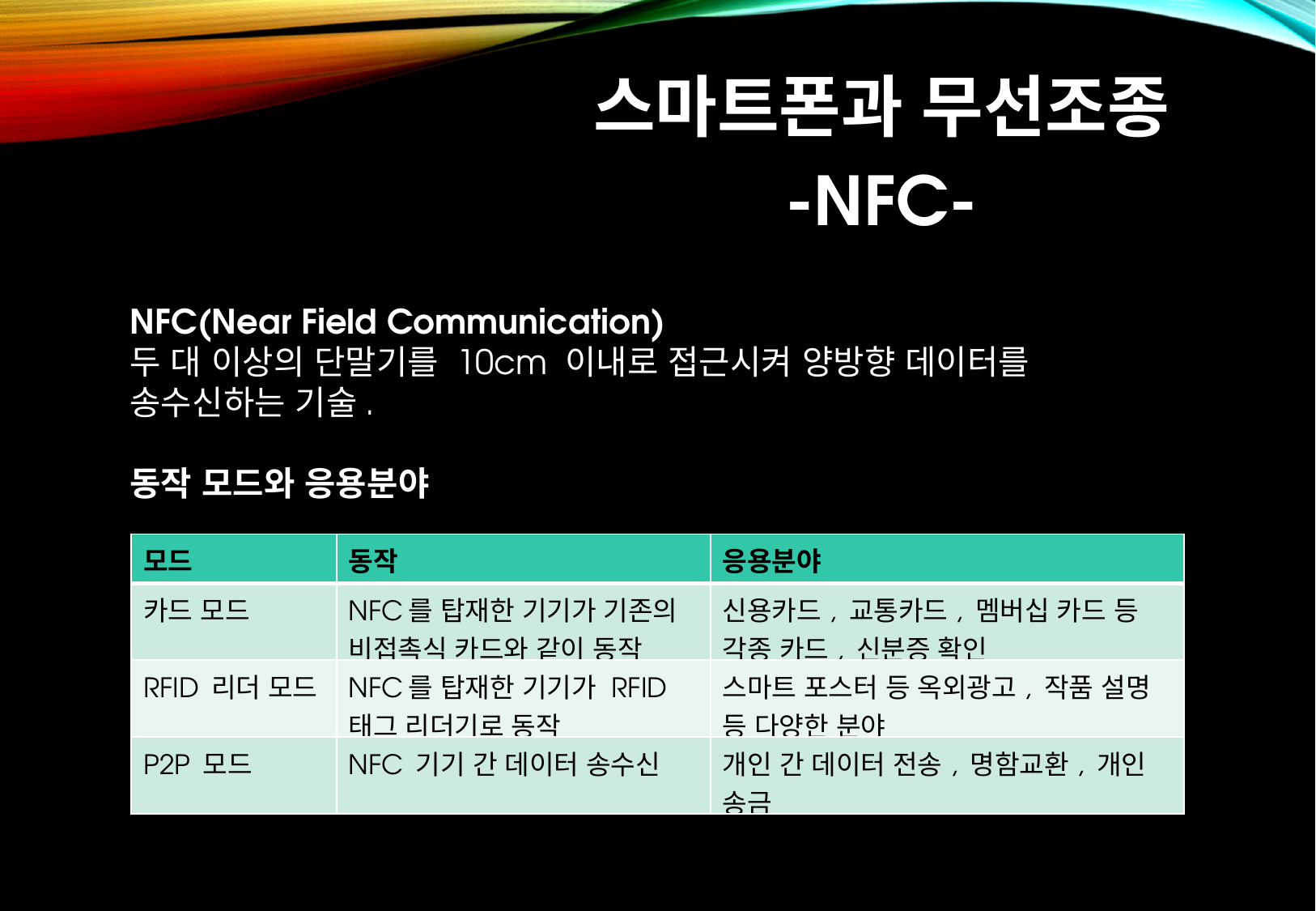

스마트폰과 무선조종
-NFC-
NFC(Near Field Communication)
두 대 이상의 단말기를 10cm 이내로 접근시켜 양방향 데이터를 송수신하는 기술.

동작 모드와 응용분야
| 모드 | 동작 | 응용분야 |
| --- | --- | --- |
| 카드 모드 | NFC를 탑재한 기기가 기존의 비접촉식 카드와 같이 동작 | 신용카드, 교통카드, 멤버십 카드 등 각종 카드, 신분증 확인 |
| RFID 리더 모드 | NFC를 탑재한 기기가 RFID 태그 리더기로 동작 | 스마트 포스터 등 옥외광고, 작품 설명 등 다양한 분야 |
| P2P 모드 | NFC 기기 간 데이터 송수신 | 개인 간 데이터 전송, 명함교환, 개인 송금 |